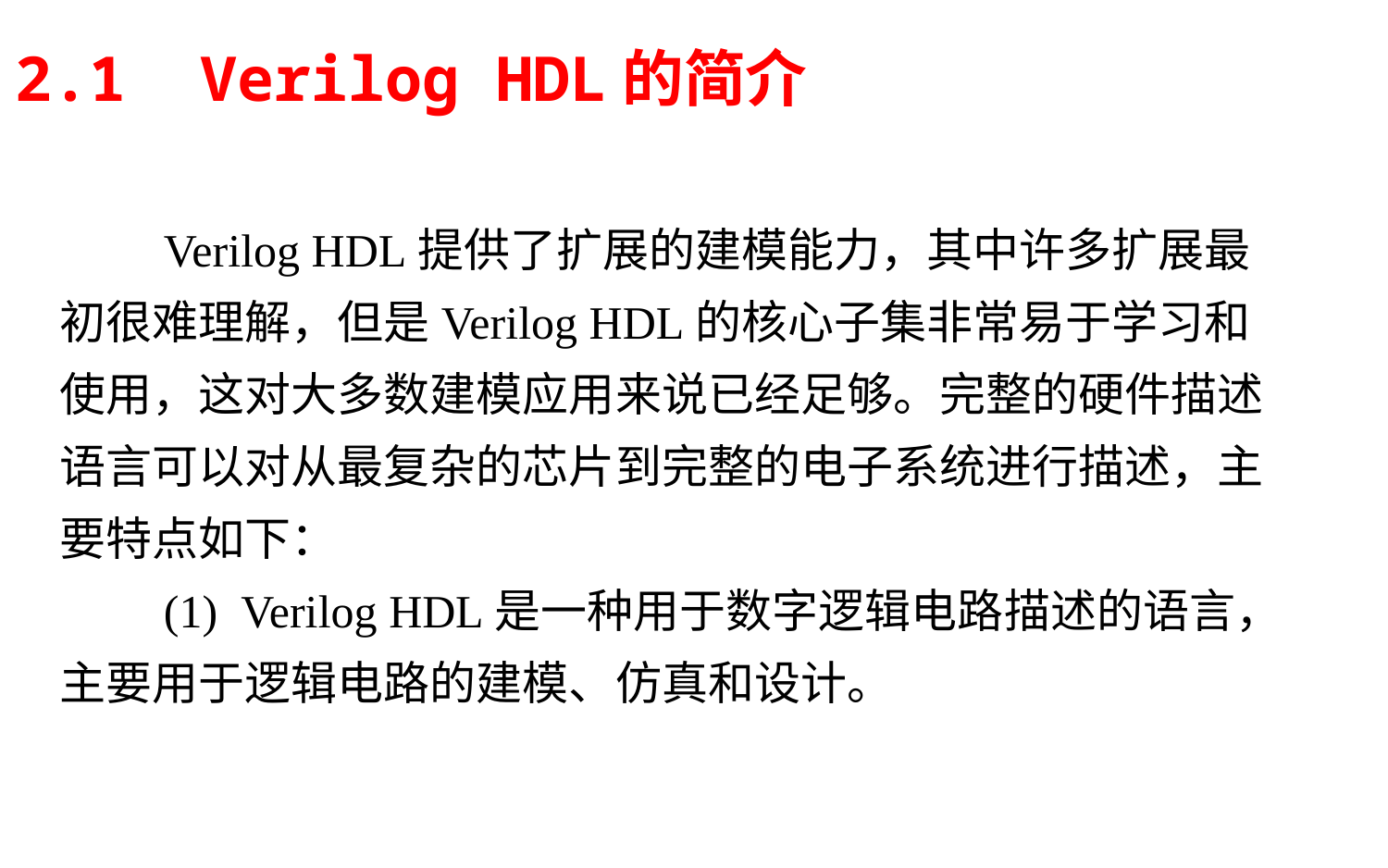

2.1  Verilog HDL的简介
# Verilog HDL提供了扩展的建模能力，其中许多扩展最初很难理解，但是Verilog HDL的核心子集非常易于学习和使用，这对大多数建模应用来说已经足够。完整的硬件描述语言可以对从最复杂的芯片到完整的电子系统进行描述，主要特点如下： 　　(1)  Verilog HDL是一种用于数字逻辑电路描述的语言，主要用于逻辑电路的建模、仿真和设计。